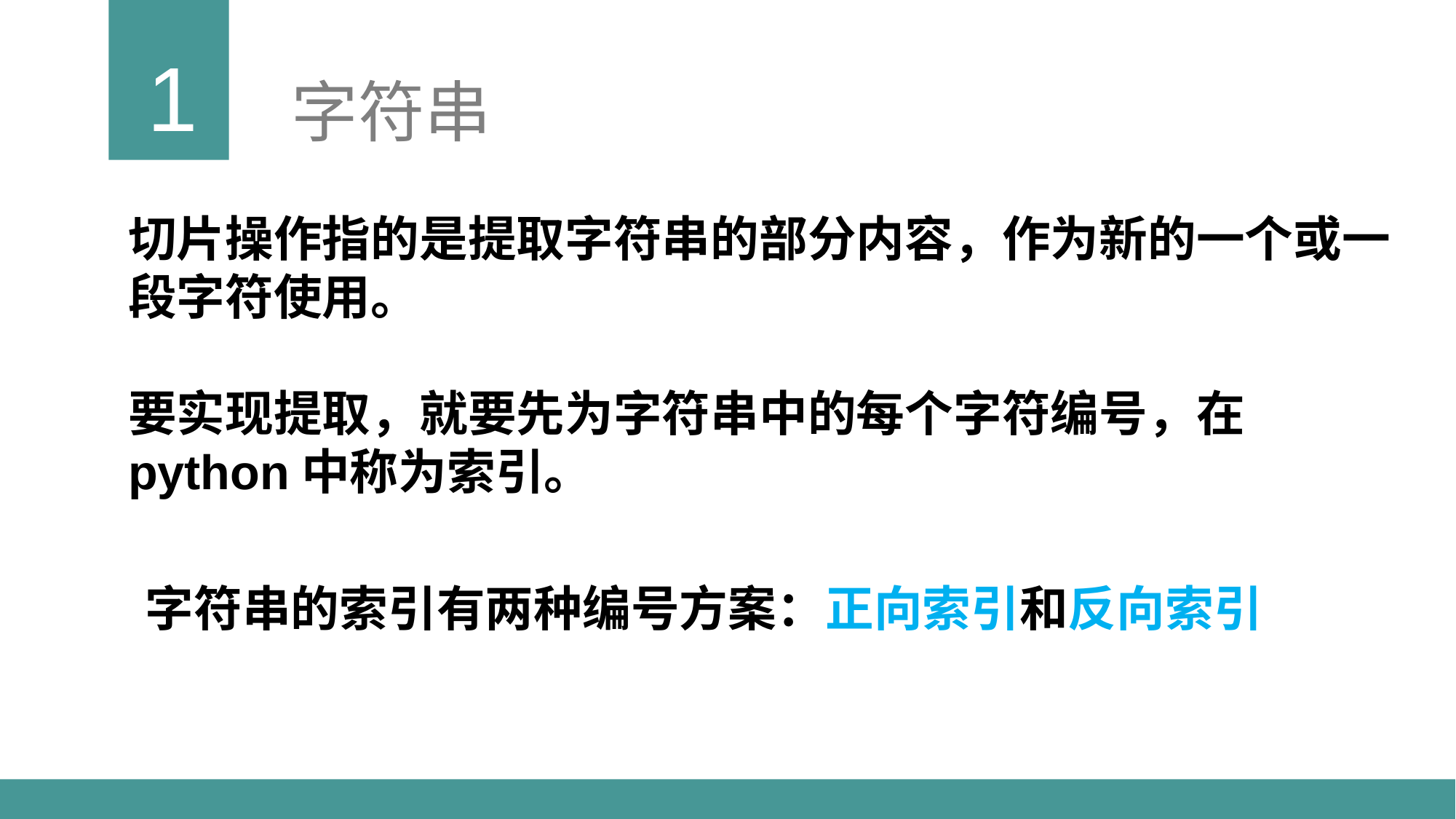

1
字符串
切片操作指的是提取字符串的部分内容，作为新的一个或一段字符使用。

要实现提取，就要先为字符串中的每个字符编号，在python中称为索引。
字符串的索引有两种编号方案：正向索引和反向索引